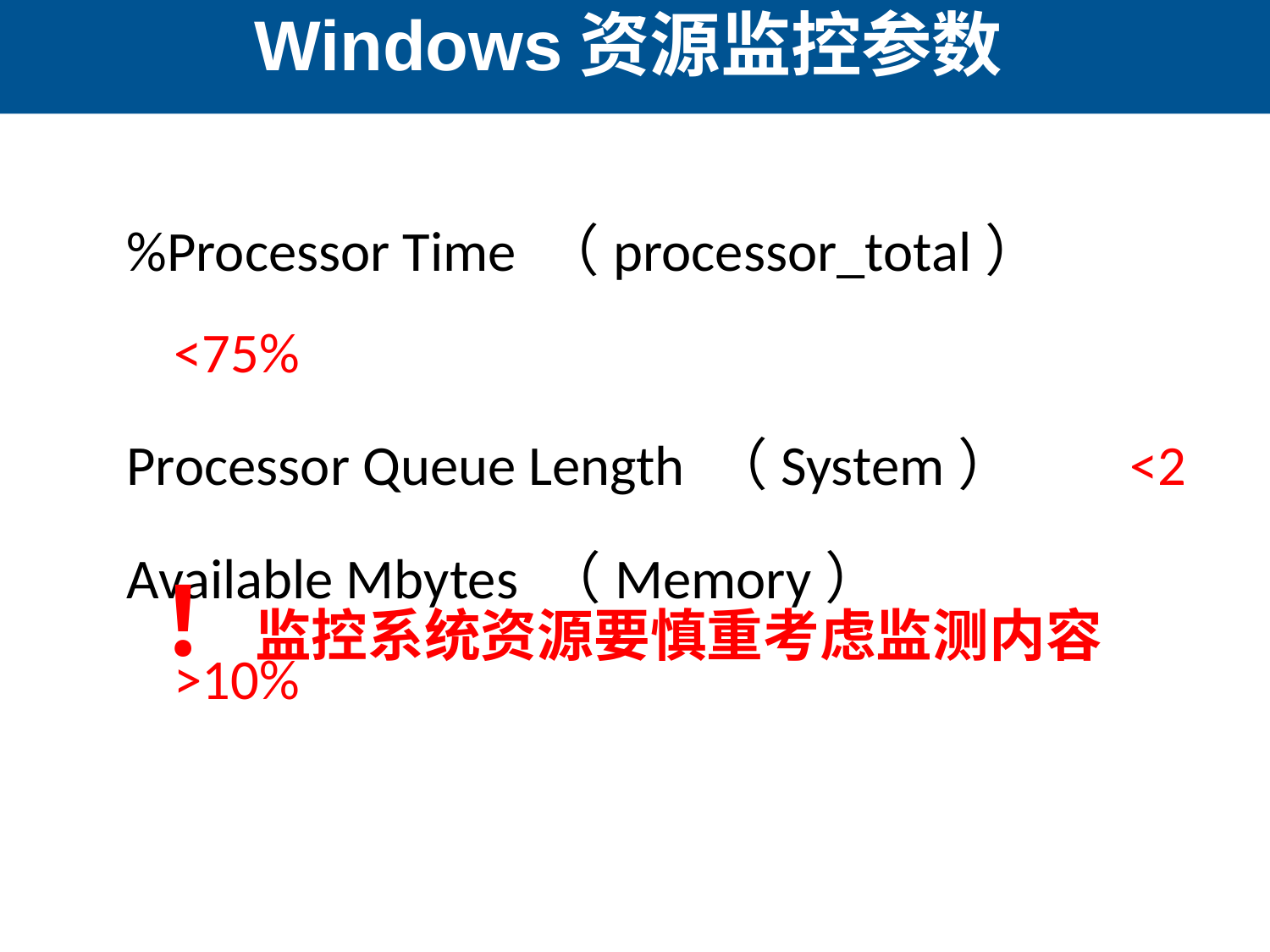

# Windows资源监控参数
%Processor Time （processor_total）      <75%
Processor Queue Length （System）        <2
Available Mbytes （Memory）                  >10%
！监控系统资源要慎重考虑监测内容